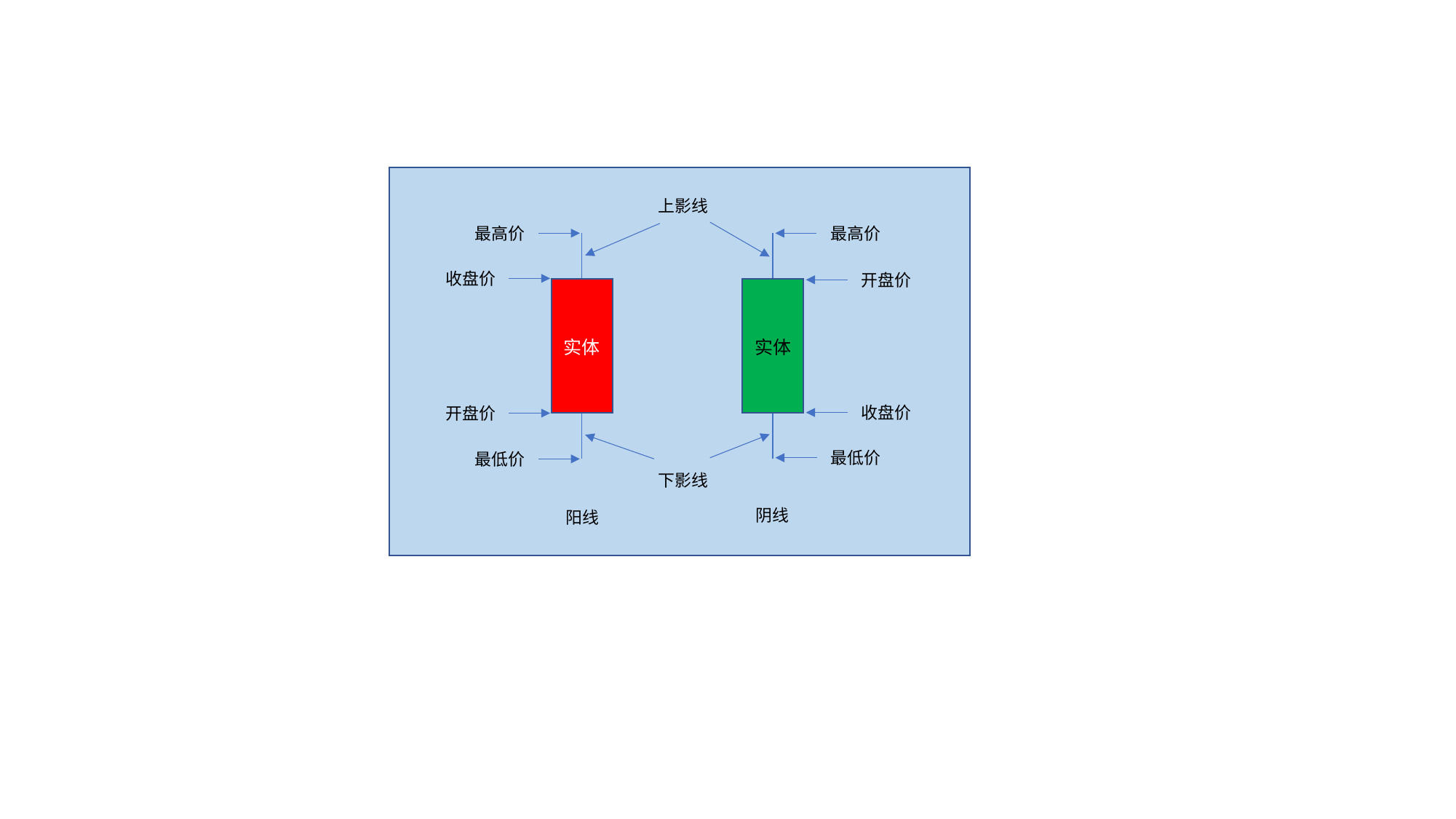

上影线
最高价
最高价

实体

实体
收盘价
开盘价
收盘价
开盘价
最低价
最低价
下影线
阴线
阳线